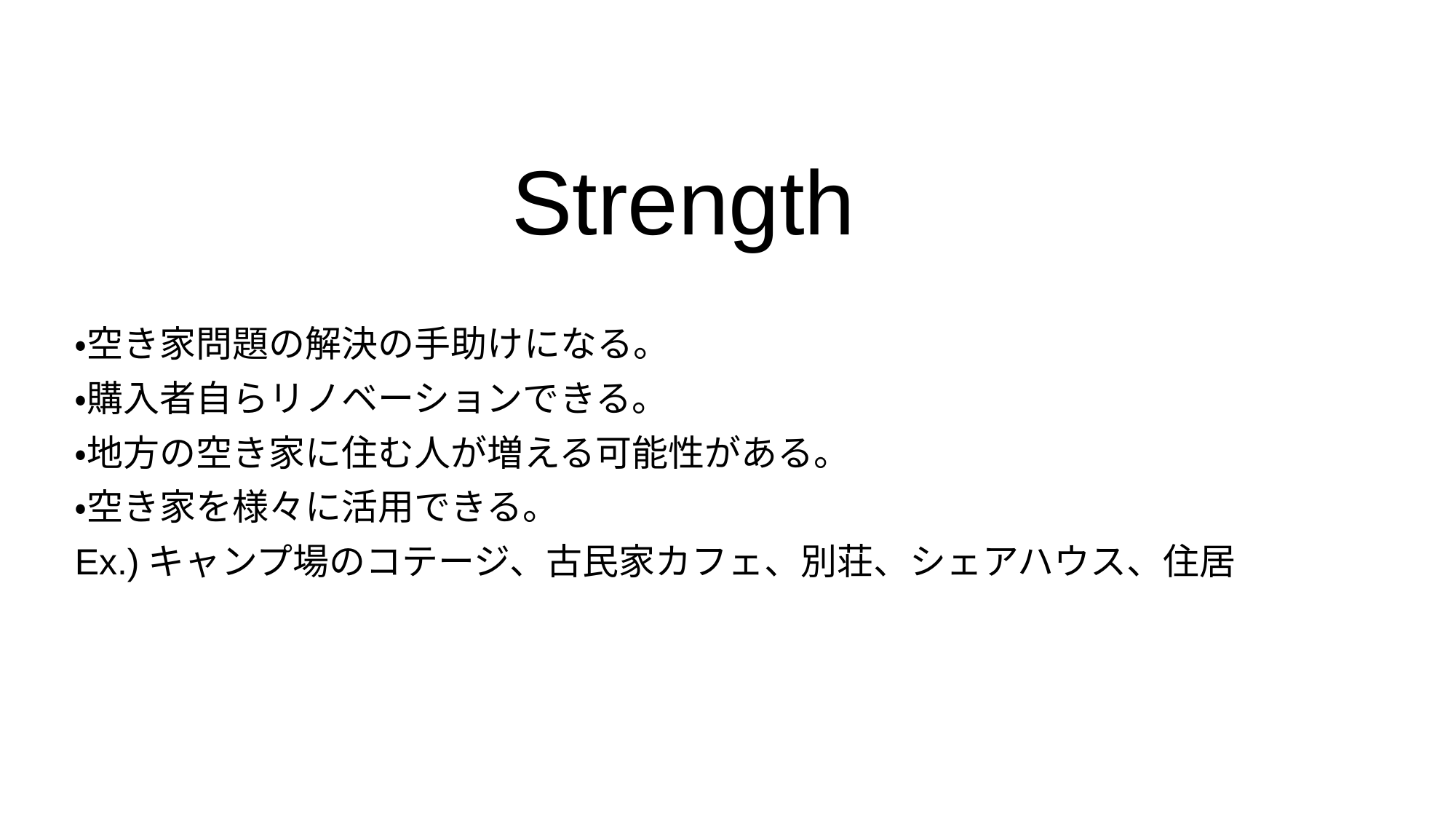

# Strength
・空き家問題の解決の手助けになる。
・購入者自らリノベーションできる。
・地方の空き家に住む人が増える可能性がある。
・空き家を様々に活用できる。
Ex.)キャンプ場のコテージ、古民家カフェ、別荘、シェアハウス、住居